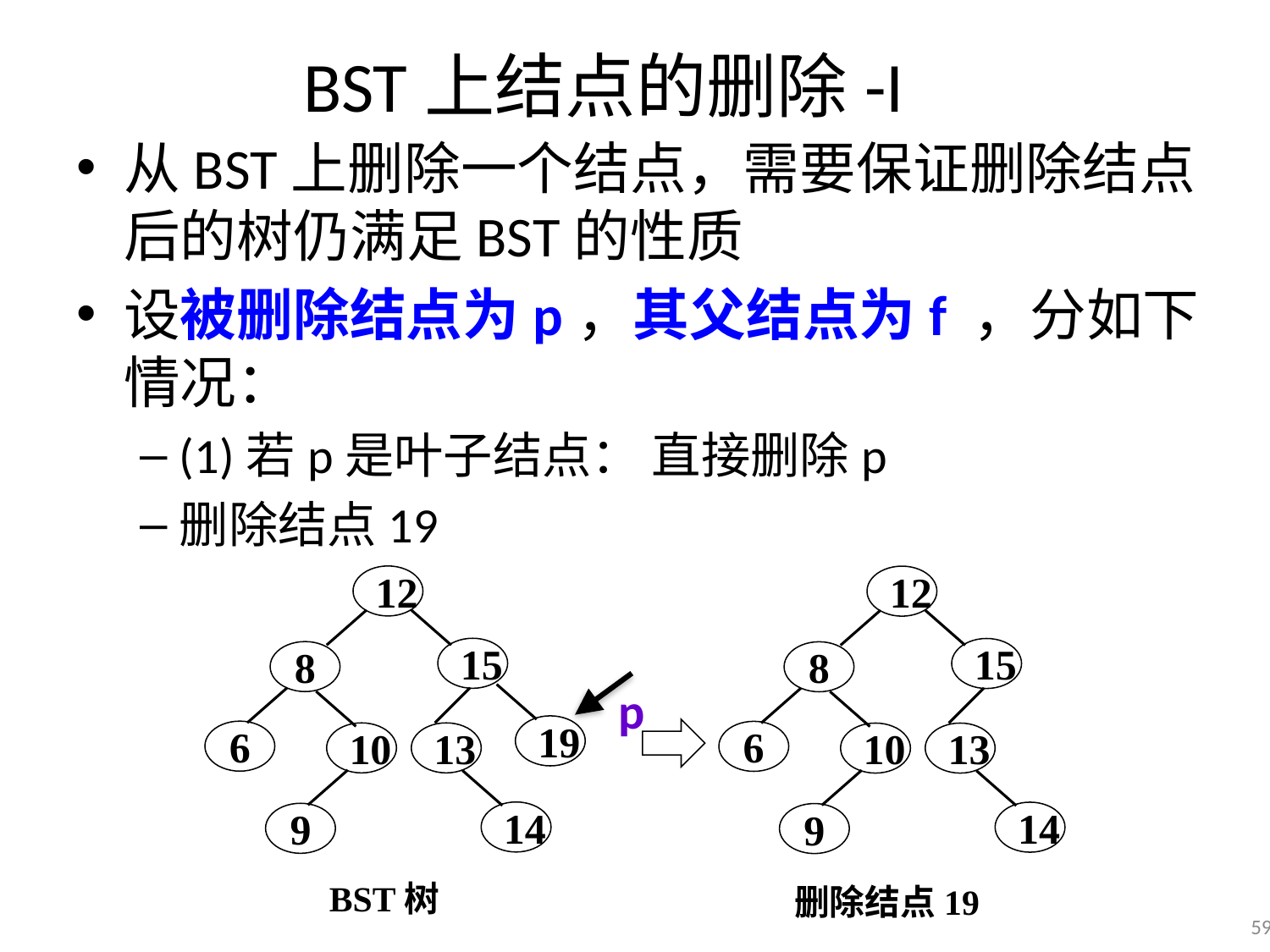

# BST上结点的删除-I
从BST上删除一个结点，需要保证删除结点后的树仍满足BST的性质
设被删除结点为p，其父结点为f ，分如下情况：
(1)若p是叶子结点： 直接删除p
删除结点19

12

15
8

19
6
10
13

14
9
BST树
12

15
8

6
10
13

14
9
删除结点19
p

59